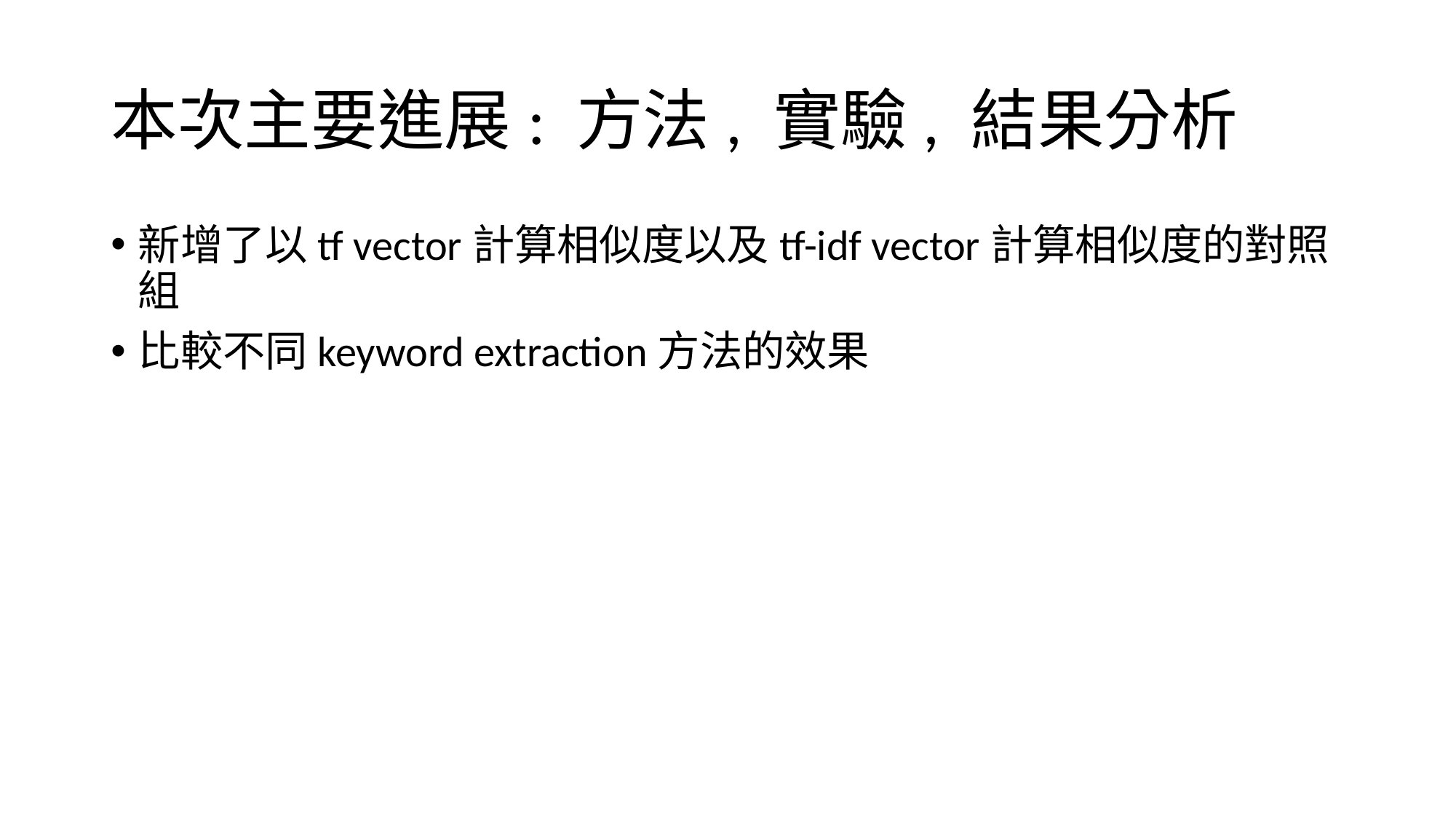

# 本次主要進展: 方法, 實驗, 結果分析
新增了以tf vector計算相似度以及tf-idf vector計算相似度的對照組
比較不同keyword extraction方法的效果